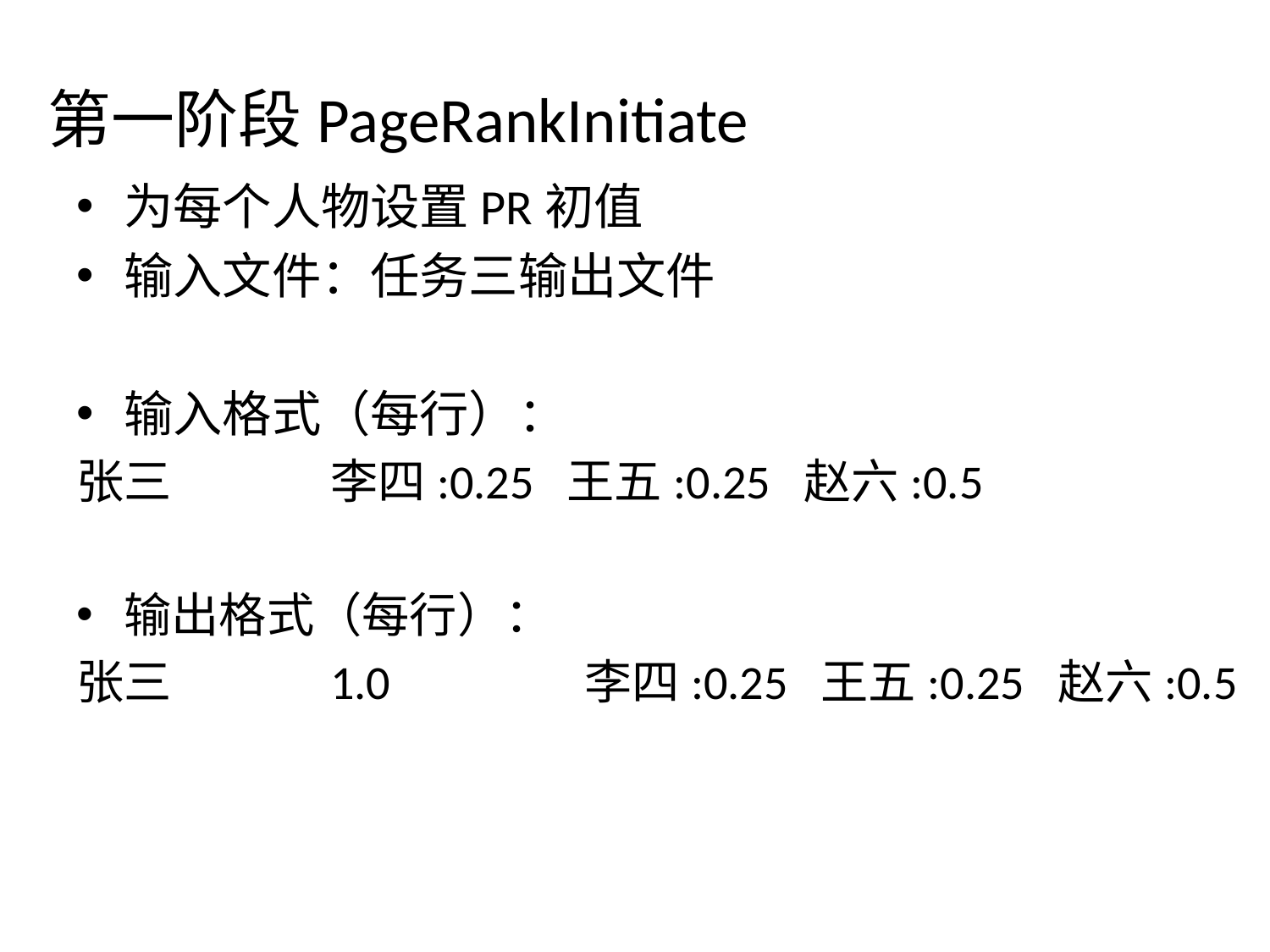

# 第一阶段PageRankInitiate
为每个人物设置PR初值
输入文件：任务三输出文件

输入格式（每行）：
张三		李四:0.25  王五:0.25  赵六:0.5

输出格式（每行）：
张三		1.0		李四:0.25  王五:0.25  赵六:0.5